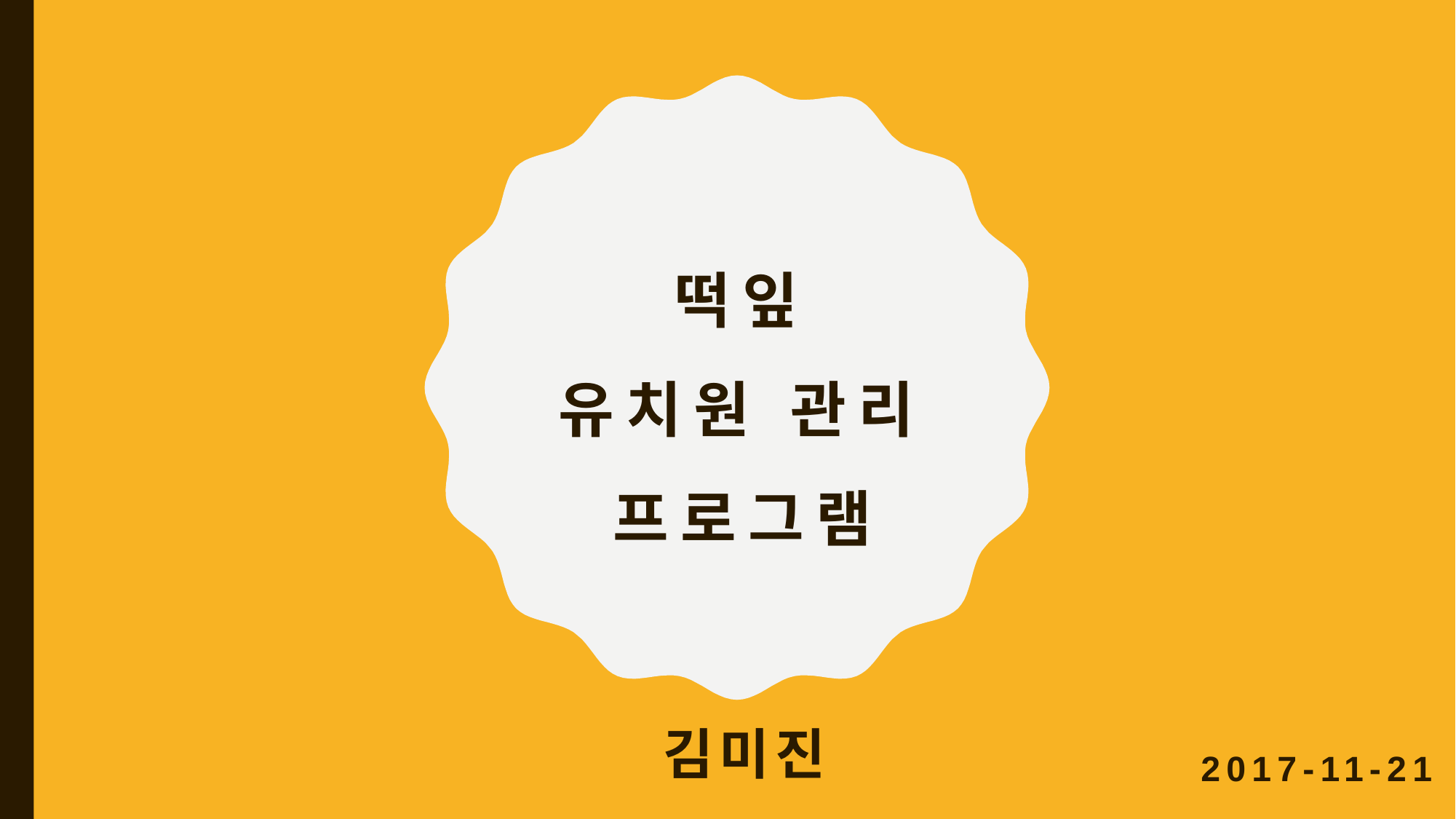

# 떡잎 유치원 관리 프로그램
김미진
2017-11-21